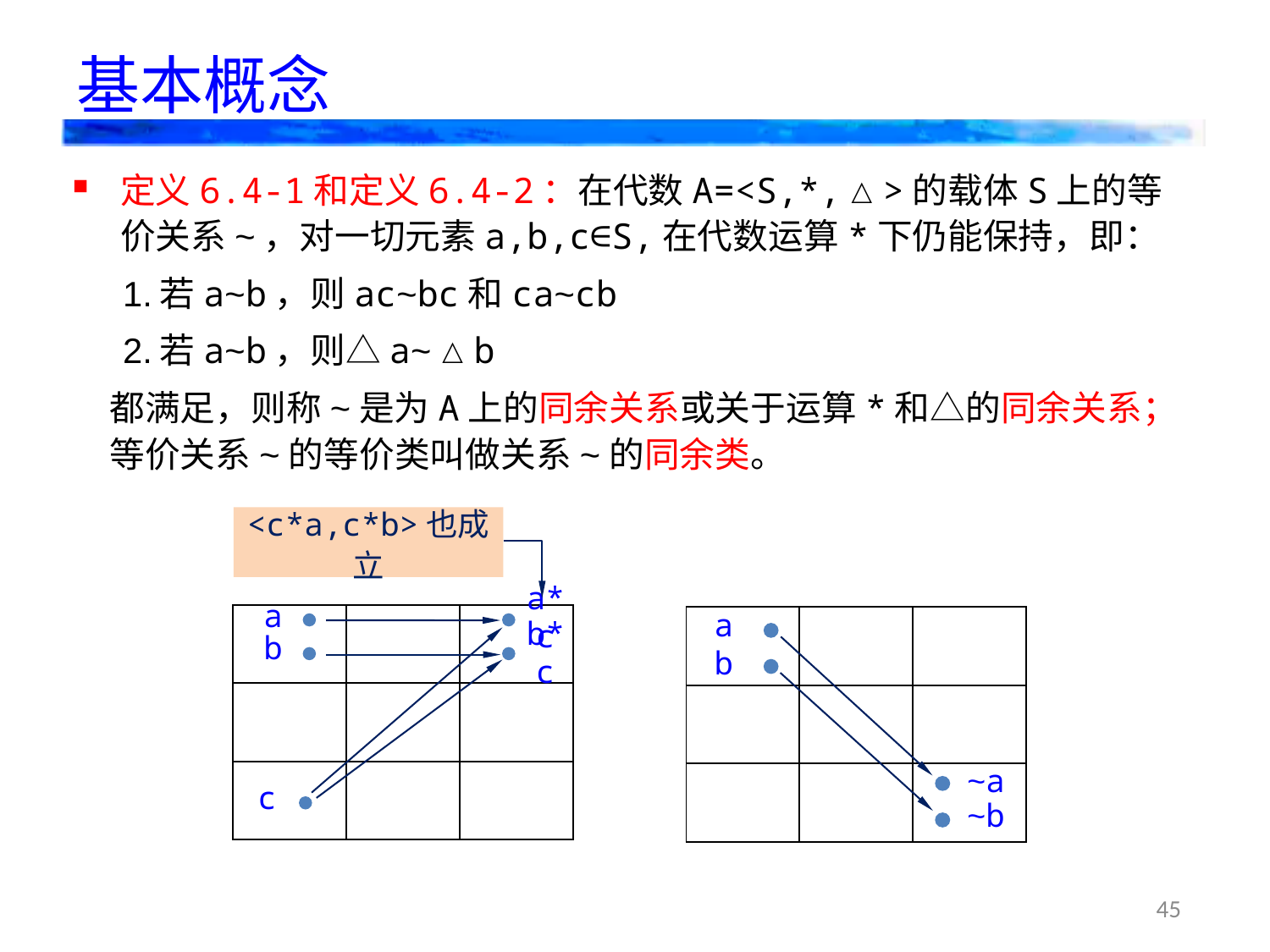

# 基本概念
定义6.4-1和定义6.4-2：在代数A=<S,*,△>的载体S上的等价关系~，对一切元素a,b,c∈S,在代数运算*下仍能保持，即：
若a~b，则ac~bc和ca~cb
若a~b，则△a~△b
都满足，则称~是为A上的同余关系或关于运算*和△的同余关系；等价关系~的等价类叫做关系~的同余类。
<c*a,c*b>也成立

a
a*c

b
b*c

c

a

b

~a

~b

|  |  |  |
| --- | --- | --- |
|  |  |  |
|  |  |  |
|  |  |  |
| --- | --- | --- |
|  |  |  |
|  |  |  |
45